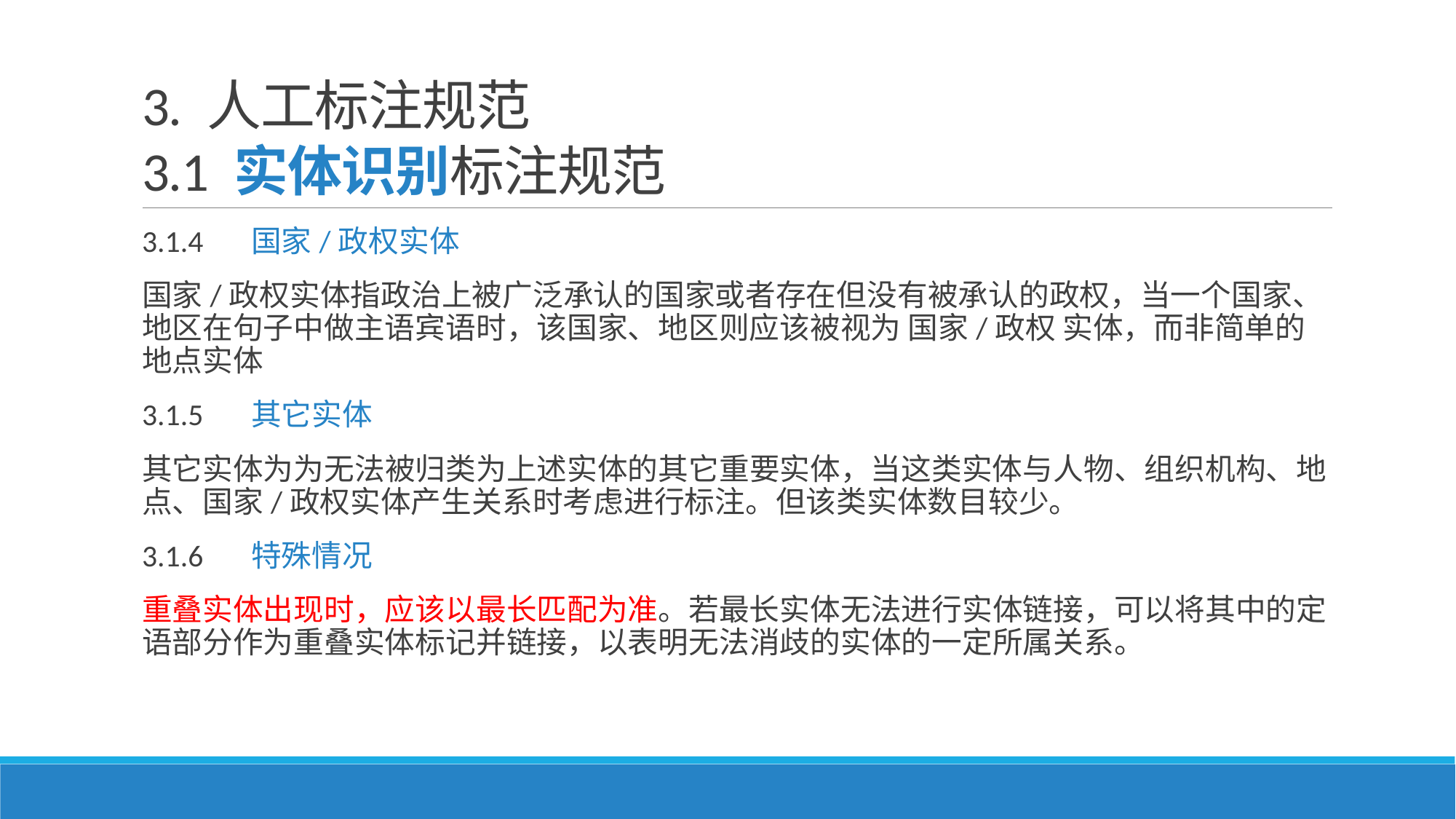

# 3. 人工标注规范 3.1 实体识别标注规范
3.1.4	国家/政权实体
国家/政权实体指政治上被广泛承认的国家或者存在但没有被承认的政权，当一个国家、地区在句子中做主语宾语时，该国家、地区则应该被视为 国家/政权 实体，而非简单的地点实体
3.1.5	其它实体
其它实体为为无法被归类为上述实体的其它重要实体，当这类实体与人物、组织机构、地点、国家/政权实体产生关系时考虑进行标注。但该类实体数目较少。
3.1.6	特殊情况
重叠实体出现时，应该以最长匹配为准。若最长实体无法进行实体链接，可以将其中的定语部分作为重叠实体标记并链接，以表明无法消歧的实体的一定所属关系。